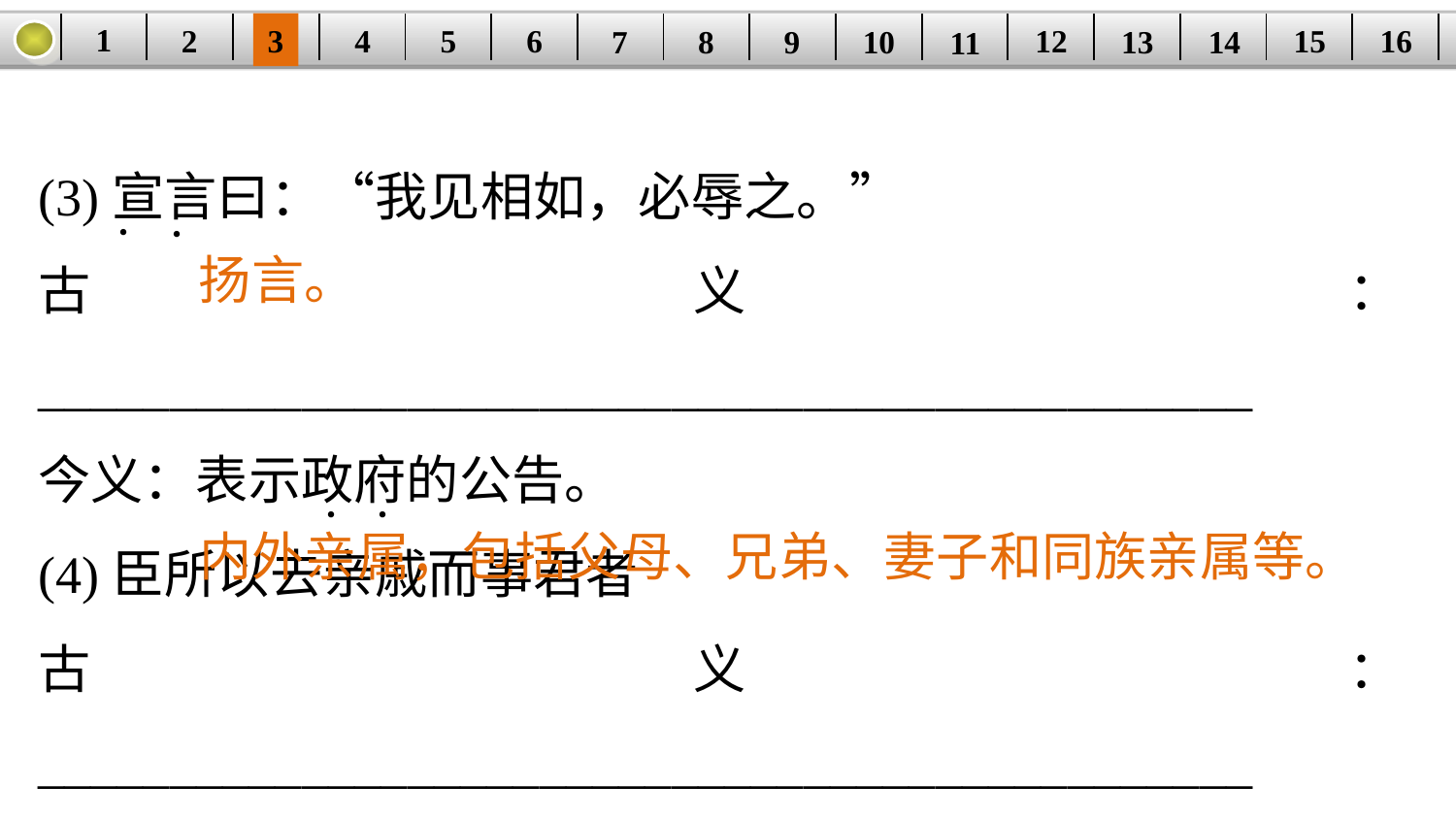

1
2
3
4
16
|  |  |  |  |  |  |  |  |  |  |  |  |  |  |  |  |
| --- | --- | --- | --- | --- | --- | --- | --- | --- | --- | --- | --- | --- | --- | --- | --- |
5
6
15
12
7
8
14
9
10
13
11

(3)宣言曰：“我见相如，必辱之。”
古义：______________________________________________
今义：表示政府的公告。
(4)臣所以去亲戚而事君者
古义：______________________________________________
今义：跟自己家庭有婚姻关系或血统关系的家庭或他的成员。
·
·
扬言。
·
·
内外亲属，包括父母、兄弟、妻子和同族亲属等。